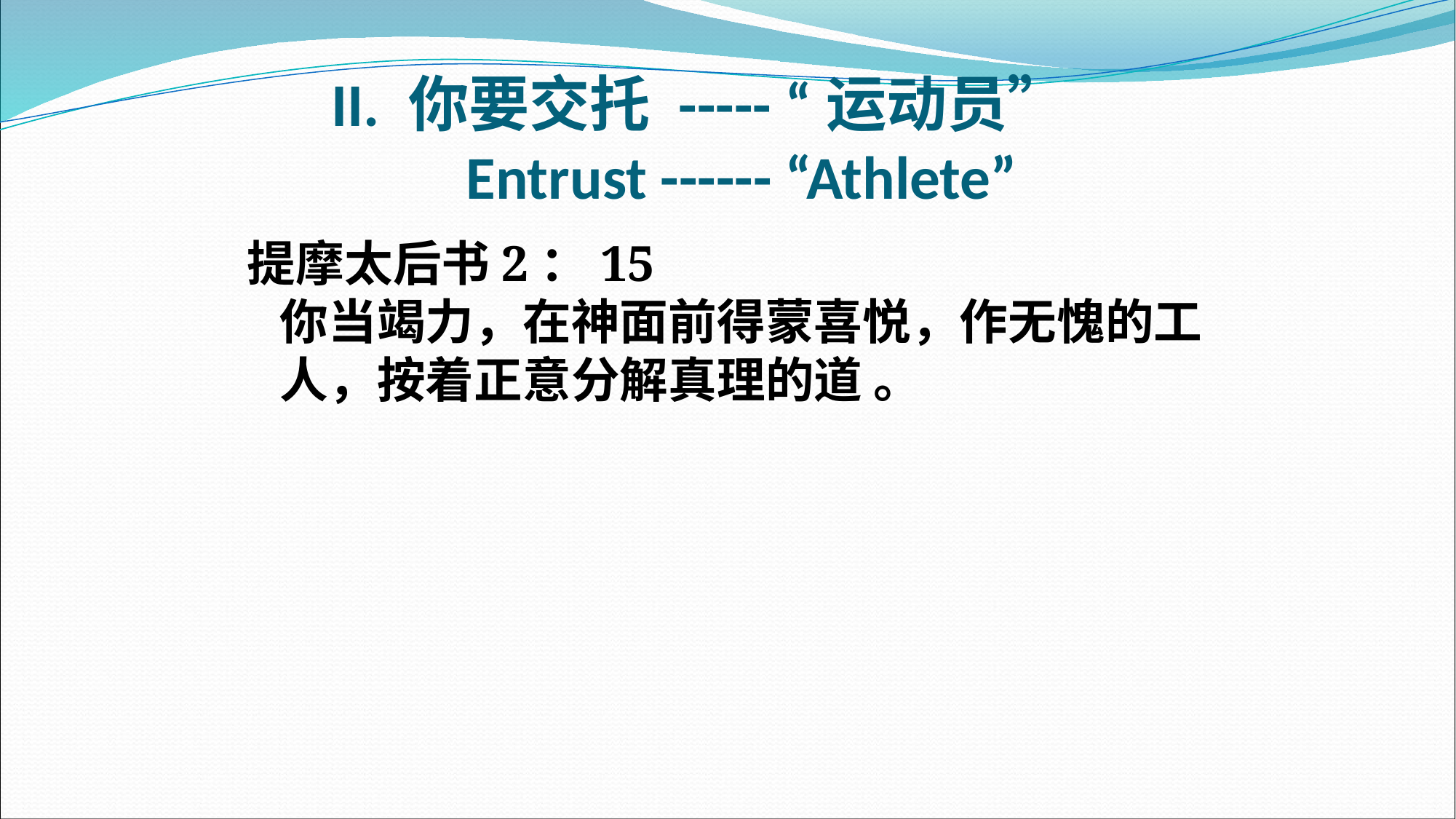

# II. 你要交托 ----- “运动员” Entrust ------ “Athlete”
提摩太后书2：15
你当竭力，在神面前得蒙喜悦，作无愧的工人，按着正意分解真理的道 。